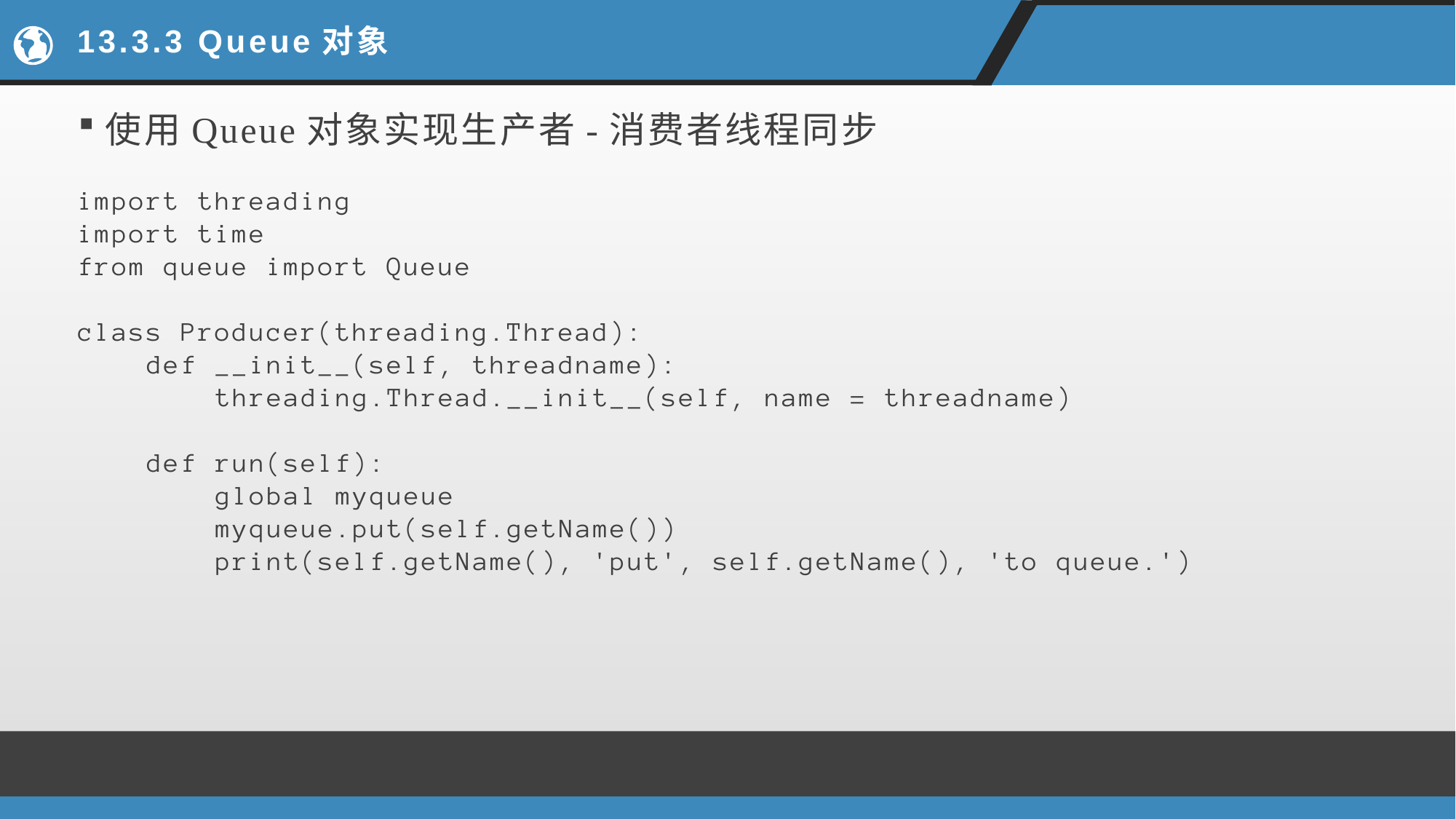

# 13.3.3 Queue对象

使用Queue对象实现生产者-消费者线程同步

import threading
import time
from queue import Queue

class Producer(threading.Thread):
    def __init__(self, threadname):
        threading.Thread.__init__(self, name = threadname)

    def run(self):
        global myqueue
        myqueue.put(self.getName())
        print(self.getName(), 'put', self.getName(), 'to queue.')